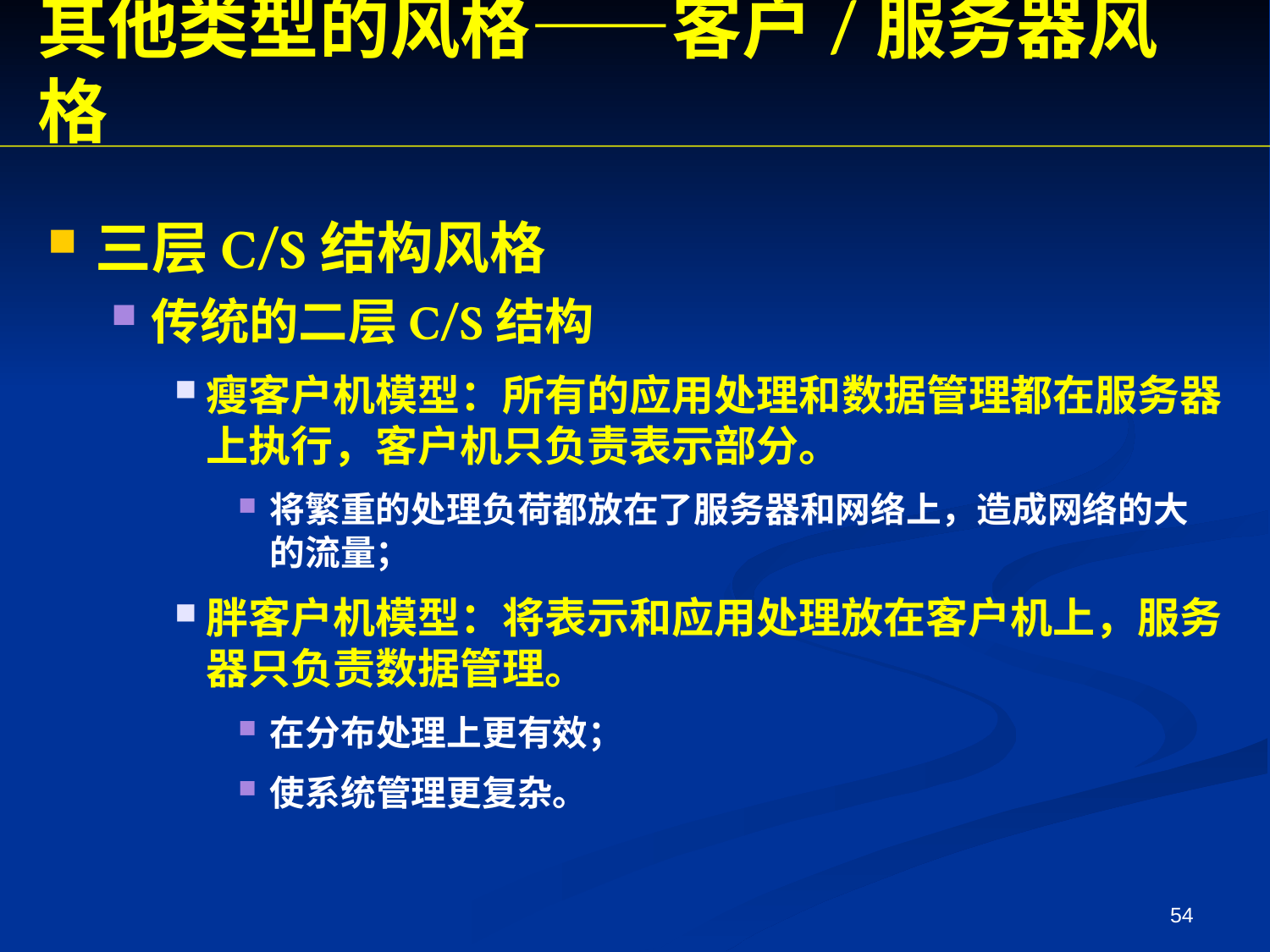

其他类型的风格——客户/服务器风格

三层C/S结构风格
传统的二层C/S结构
瘦客户机模型：所有的应用处理和数据管理都在服务器上执行，客户机只负责表示部分。
将繁重的处理负荷都放在了服务器和网络上，造成网络的大的流量；
胖客户机模型：将表示和应用处理放在客户机上，服务器只负责数据管理。
在分布处理上更有效；
使系统管理更复杂。
54